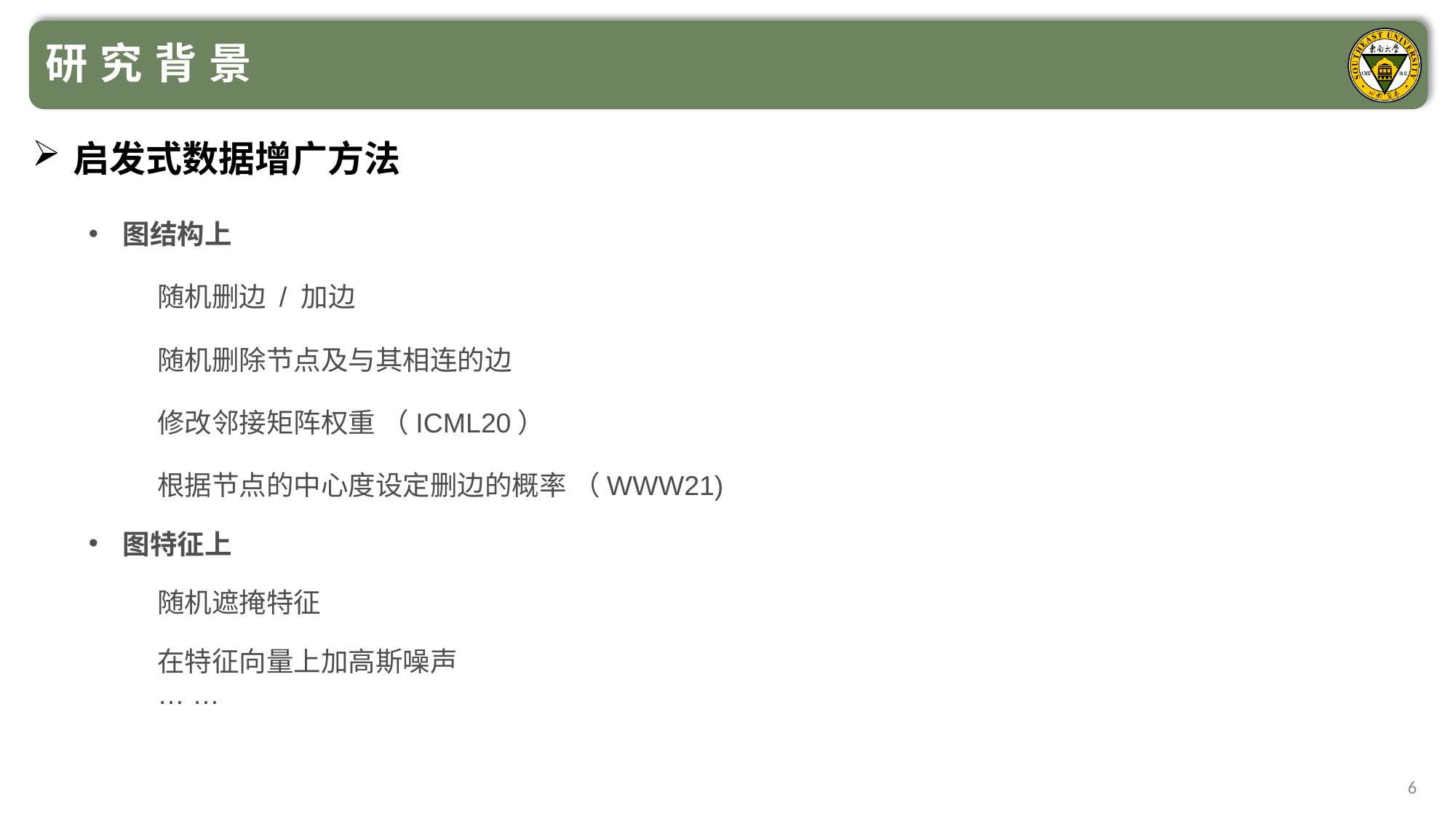

研究背景
启发式数据增广方法
图结构上
随机删边 / 加边
随机删除节点及与其相连的边
修改邻接矩阵权重 （ICML20）
根据节点的中心度设定删边的概率 （WWW21)
图特征上
随机遮掩特征
在特征向量上加高斯噪声
… …

6